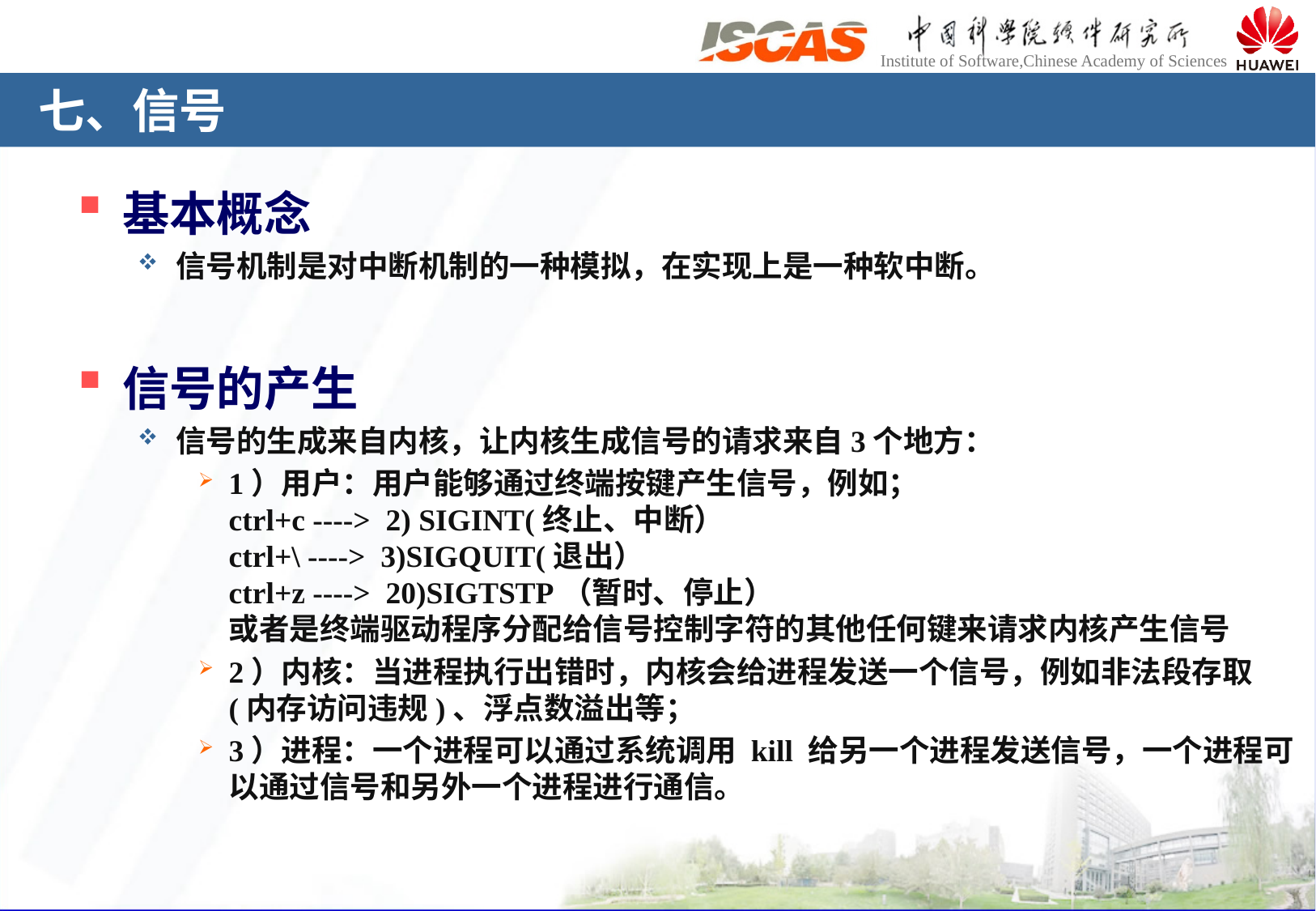

# 七、信号
基本概念
信号机制是对中断机制的一种模拟，在实现上是一种软中断。

信号的产生
信号的生成来自内核，让内核生成信号的请求来自3个地方：
1）用户：用户能够通过终端按键产生信号，例如；
ctrl+c ---->  2) SIGINT(终止、中断）
ctrl+\ ---->  3)SIGQUIT(退出）
ctrl+z ---->  20)SIGTSTP（暂时、停止）
或者是终端驱动程序分配给信号控制字符的其他任何键来请求内核产生信号
2）内核：当进程执行出错时，内核会给进程发送一个信号，例如非法段存取
(内存访问违规)、浮点数溢出等；
3）进程：一个进程可以通过系统调用 kill 给另一个进程发送信号，一个进程可以通过信号和另外一个进程进行通信。